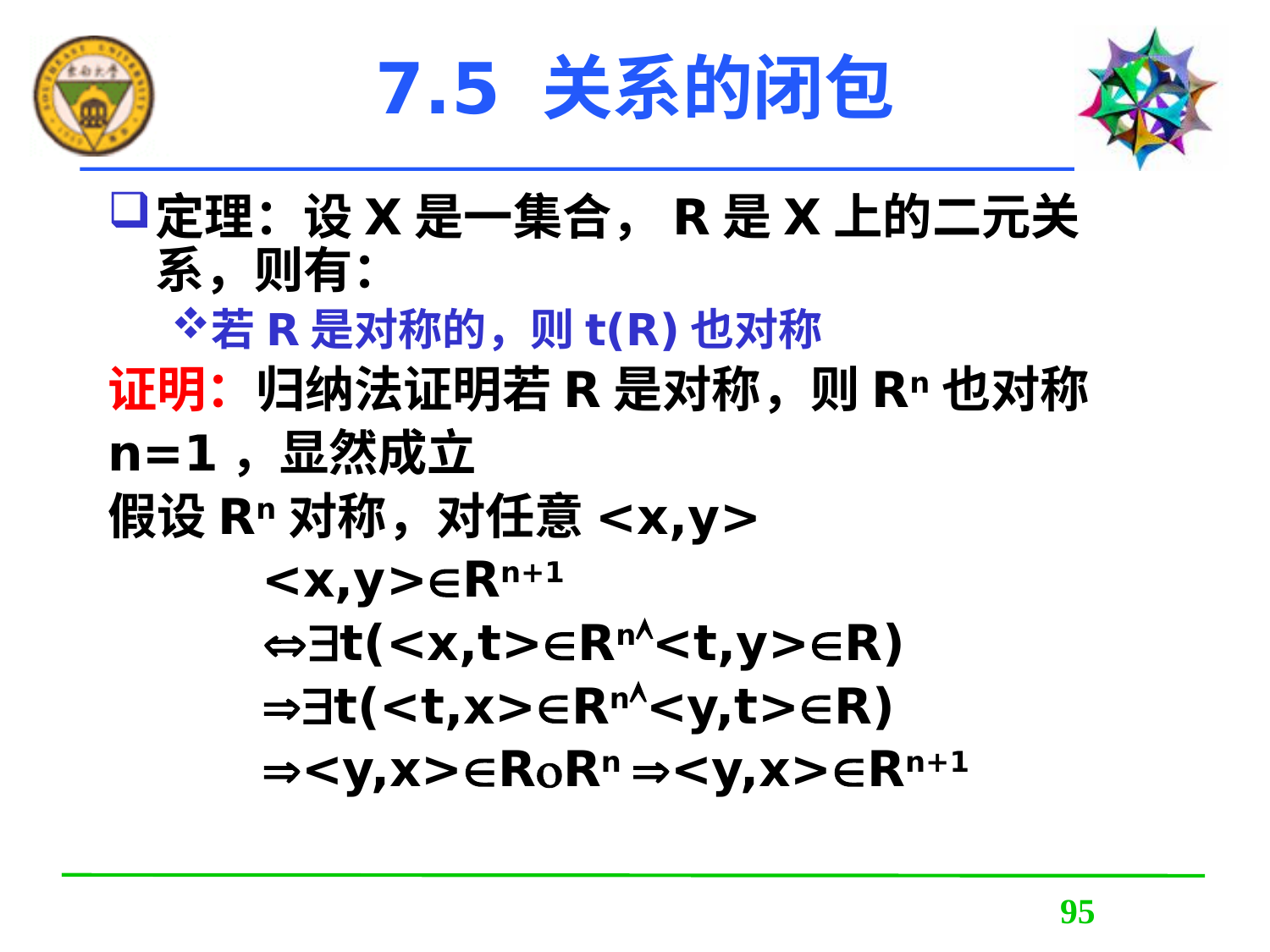

# 7.5 关系的闭包
定理：设X是一集合，R是X上的二元关系，则有：
若R是对称的，则t(R)也对称
证明：归纳法证明若R是对称，则Rn也对称
n=1，显然成立
假设Rn对称，对任意<x,y>
         <x,y>∈Rn+1
         ⇔∃t(<x,t>∈Rn∧<t,y>∈R)
         ⇒∃t(<t,x>∈Rn∧<y,t>∈R)
         ⇒<y,x>∈RοRn ⇒<y,x>∈Rn+1